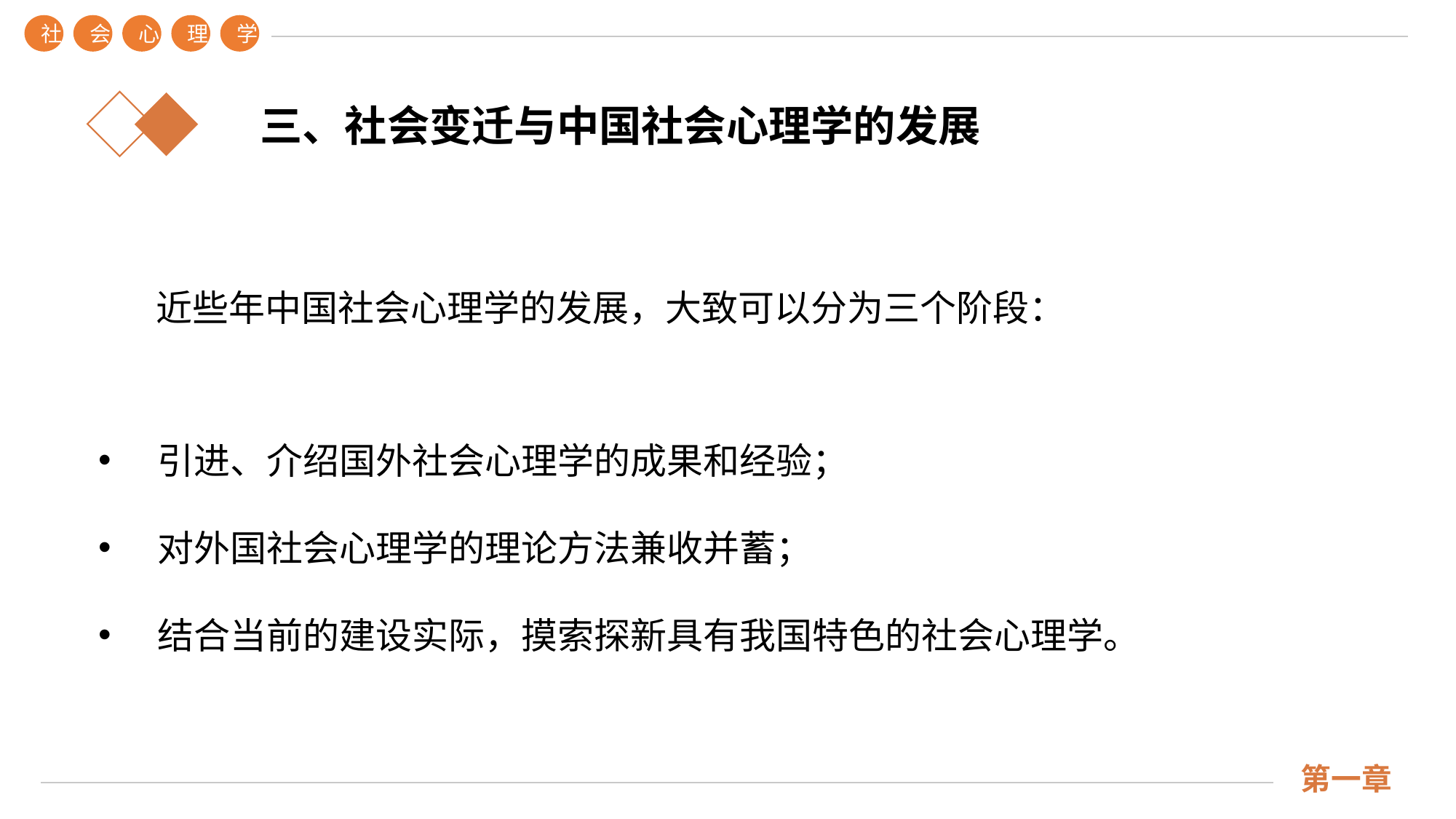

社
会
心
理
学
第一章

三、社会变迁与中国社会心理学的发展
      近些年中国社会心理学的发展，大致可以分为三个阶段：

  引进、介绍国外社会心理学的成果和经验；
  对外国社会心理学的理论方法兼收并蓄；
  结合当前的建设实际，摸索探新具有我国特色的社会心理学。